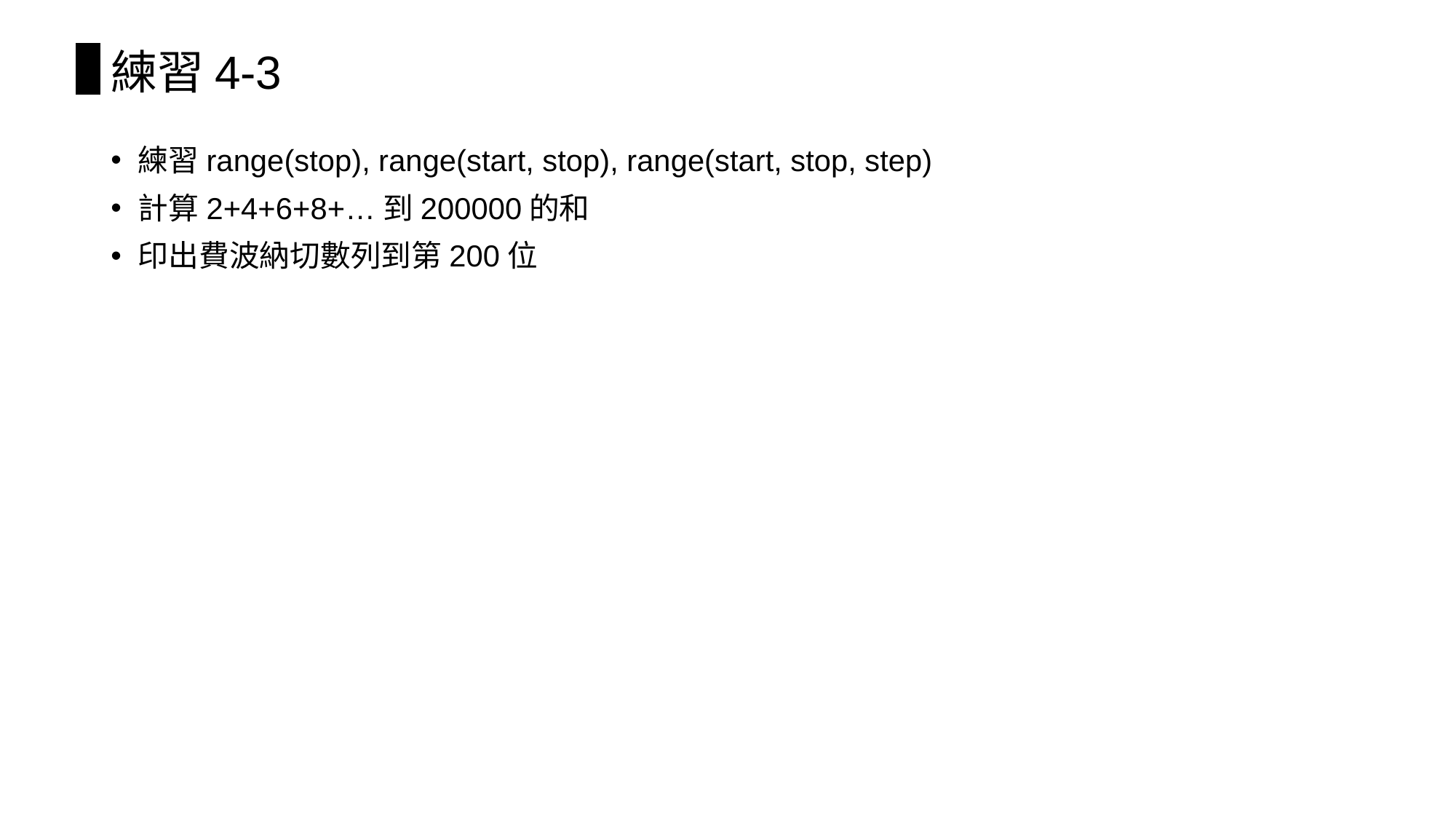

# 練習4-3
練習range(stop), range(start, stop), range(start, stop, step)
計算2+4+6+8+…到200000的和
印出費波納切數列到第200位